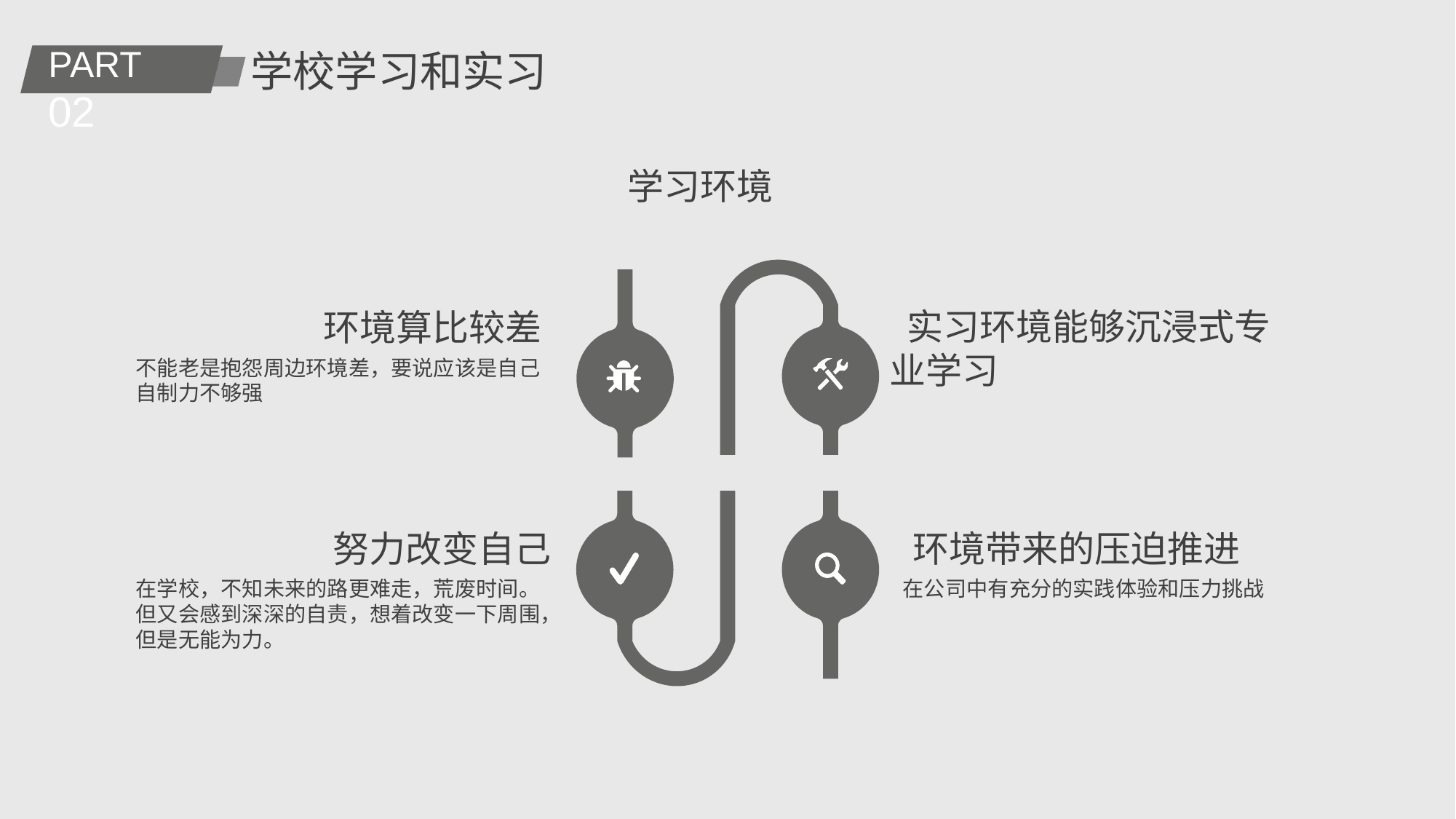

PART 02
学校学习和实习

学习环境

 实习环境能够沉浸式专业学习

环境算比较差
不能老是抱怨周边环境差，要说应该是自己自制力不够强
努力改变自己
在学校，不知未来的路更难走，荒废时间。但又会感到深深的自责，想着改变一下周围，但是无能为力。
 环境带来的压迫推进
在公司中有充分的实践体验和压力挑战